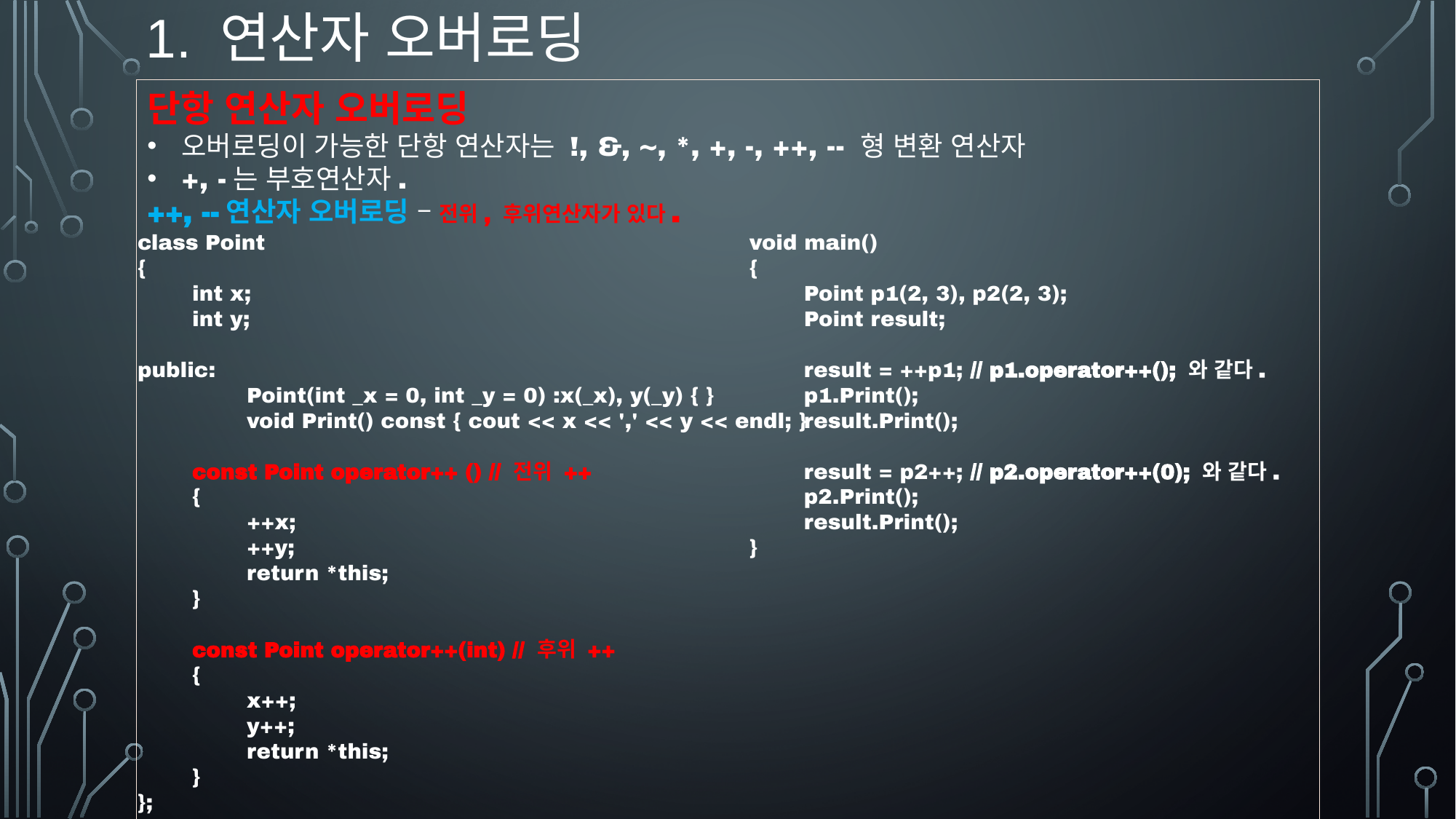

# 1. 연산자 오버로딩
단항 연산자 오버로딩
오버로딩이 가능한 단항 연산자는 !, &, ~, *, +, -, ++, -- 형 변환 연산자
+, -는 부호연산자.
++, --연산자 오버로딩 – 전위, 후위연산자가 있다.

class Point
{
int x;
int y;

public:
	Point(int _x = 0, int _y = 0) :x(_x), y(_y) { }
	void Print() const { cout << x << ',' << y << endl; }

const Point operator++ () // 전위 ++
{
++x;
++y;
return *this;
}

const Point operator++(int) // 후위 ++
{
x++;
y++;
return *this;
}
};
void main()
{
Point p1(2, 3), p2(2, 3);
Point result;

result = ++p1; // p1.operator++(); 와 같다.
p1.Print();
result.Print();

result = p2++; // p2.operator++(0); 와 같다.
p2.Print();
result.Print();
}